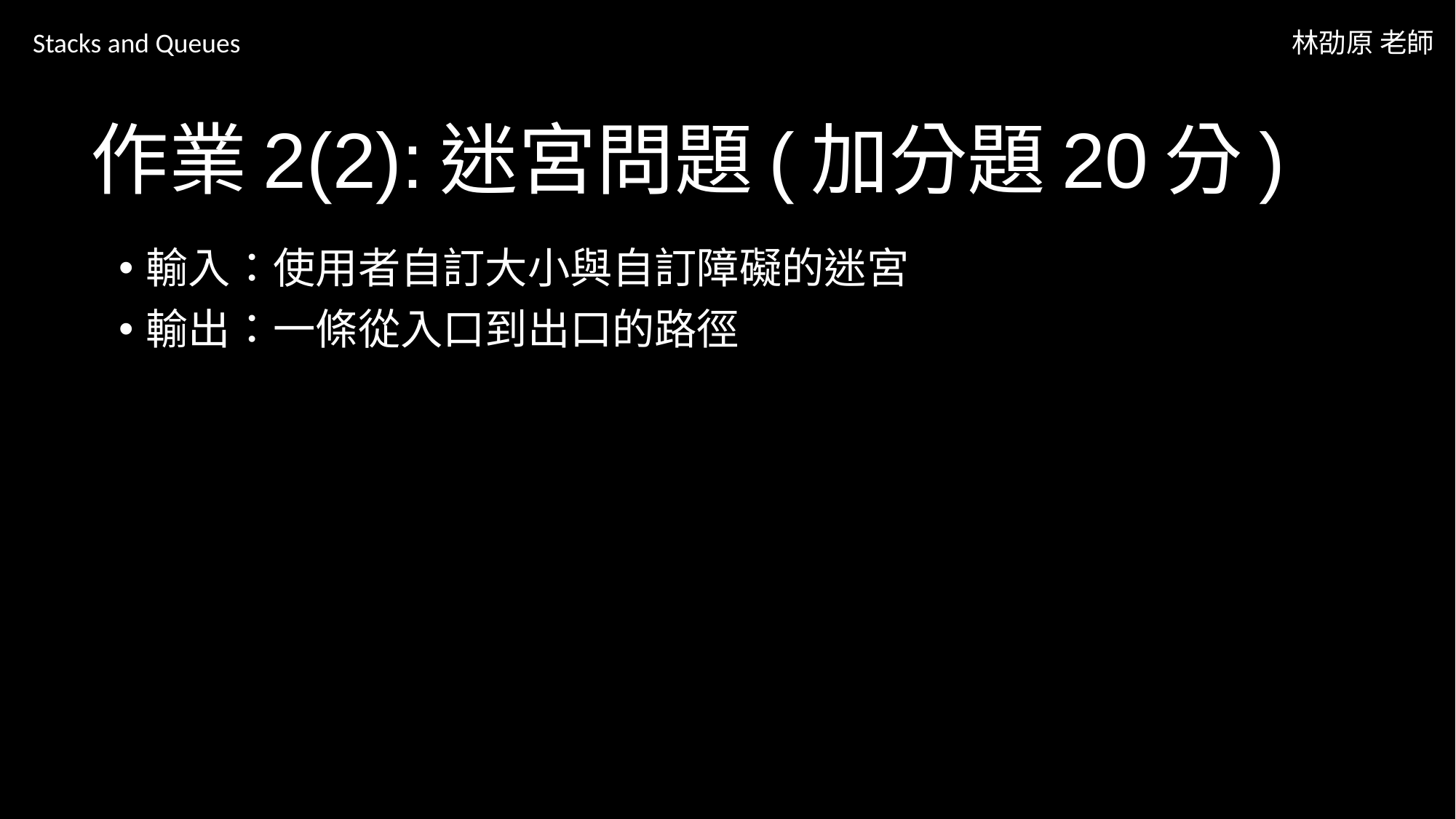

Stacks and Queues
林劭原 老師
# 作業2(2):迷宮問題(加分題20分)
輸入：使用者自訂大小與自訂障礙的迷宮
輸出：一條從入口到出口的路徑